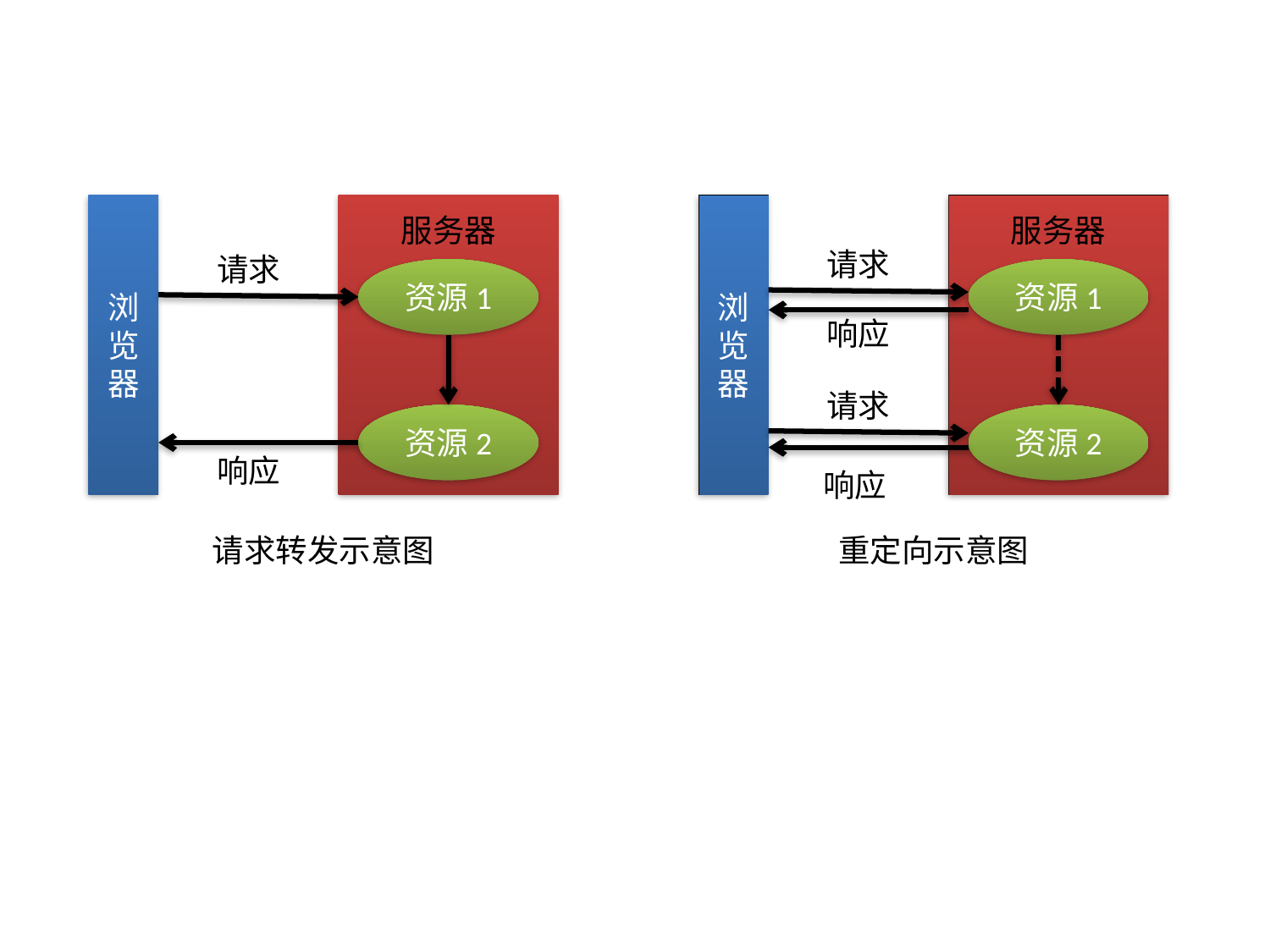

浏
览
器

浏
览
器

服务器
服务器
请求
请求
资源1
资源1
响应
请求
资源2
资源2
响应
响应
请求转发示意图
重定向示意图